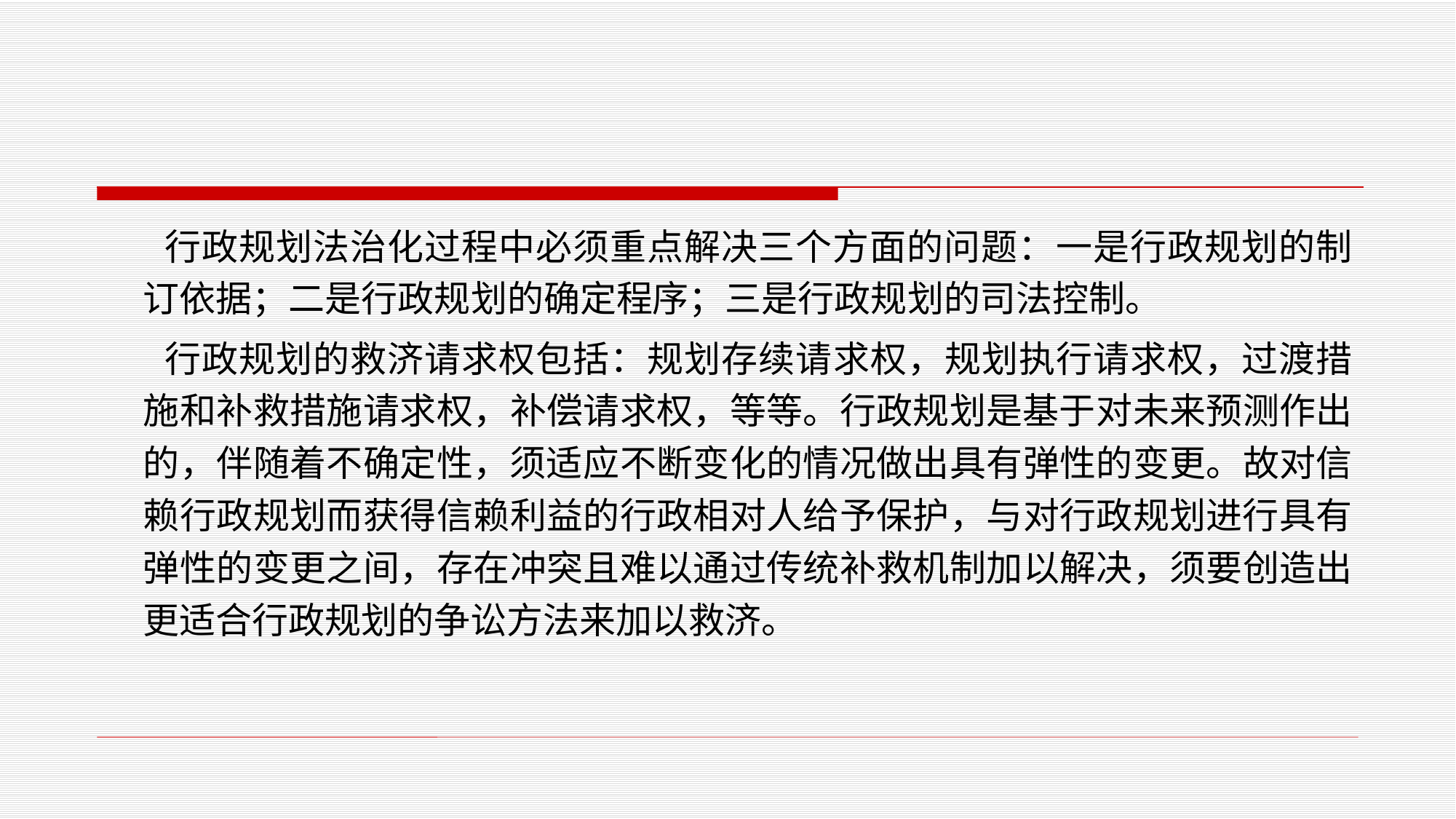

#
      行政规划法治化过程中必须重点解决三个方面的问题：一是行政规划的制订依据；二是行政规划的确定程序；三是行政规划的司法控制。
      行政规划的救济请求权包括：规划存续请求权，规划执行请求权，过渡措施和补救措施请求权，补偿请求权，等等。行政规划是基于对未来预测作出的，伴随着不确定性，须适应不断变化的情况做出具有弹性的变更。故对信赖行政规划而获得信赖利益的行政相对人给予保护，与对行政规划进行具有弹性的变更之间，存在冲突且难以通过传统补救机制加以解决，须要创造出更适合行政规划的争讼方法来加以救济。